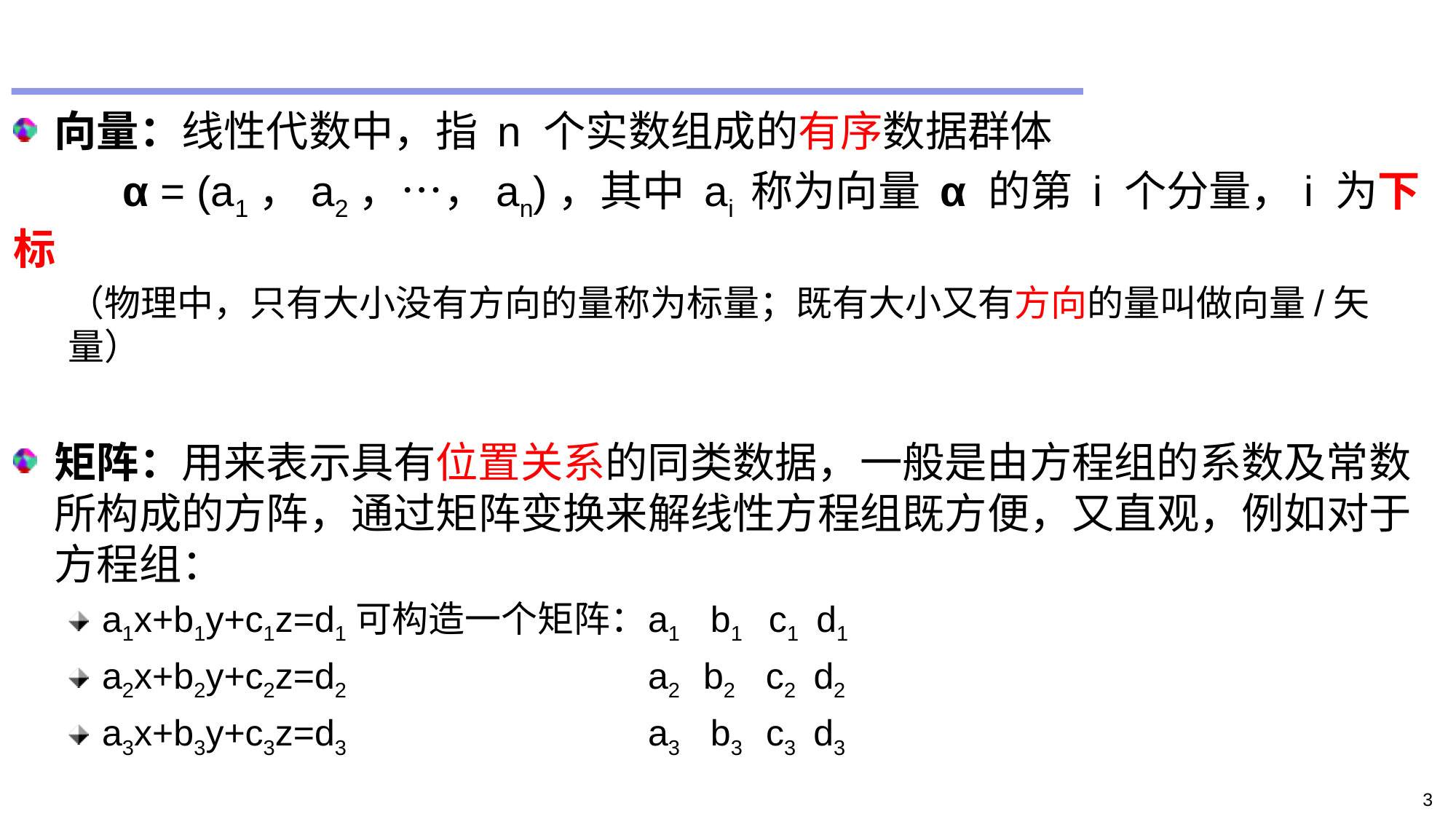

#
向量：线性代数中，指 n 个实数组成的有序数据群体
	α = (a1，a2，…，an)，其中 ai 称为向量 α 的第 i 个分量，i 为下标
（物理中，只有大小没有方向的量称为标量；既有大小又有方向的量叫做向量/矢量）

矩阵：用来表示具有位置关系的同类数据，一般是由方程组的系数及常数所构成的方阵，通过矩阵变换来解线性方程组既方便，又直观，例如对于方程组：
a1x+b1y+c1z=d1可构造一个矩阵：	a1   b1   c1   d1
a2x+b2y+c2z=d2  			a2    b2   c2   d2
a3x+b3y+c3z=d3			a3   b3    c3   d3
3